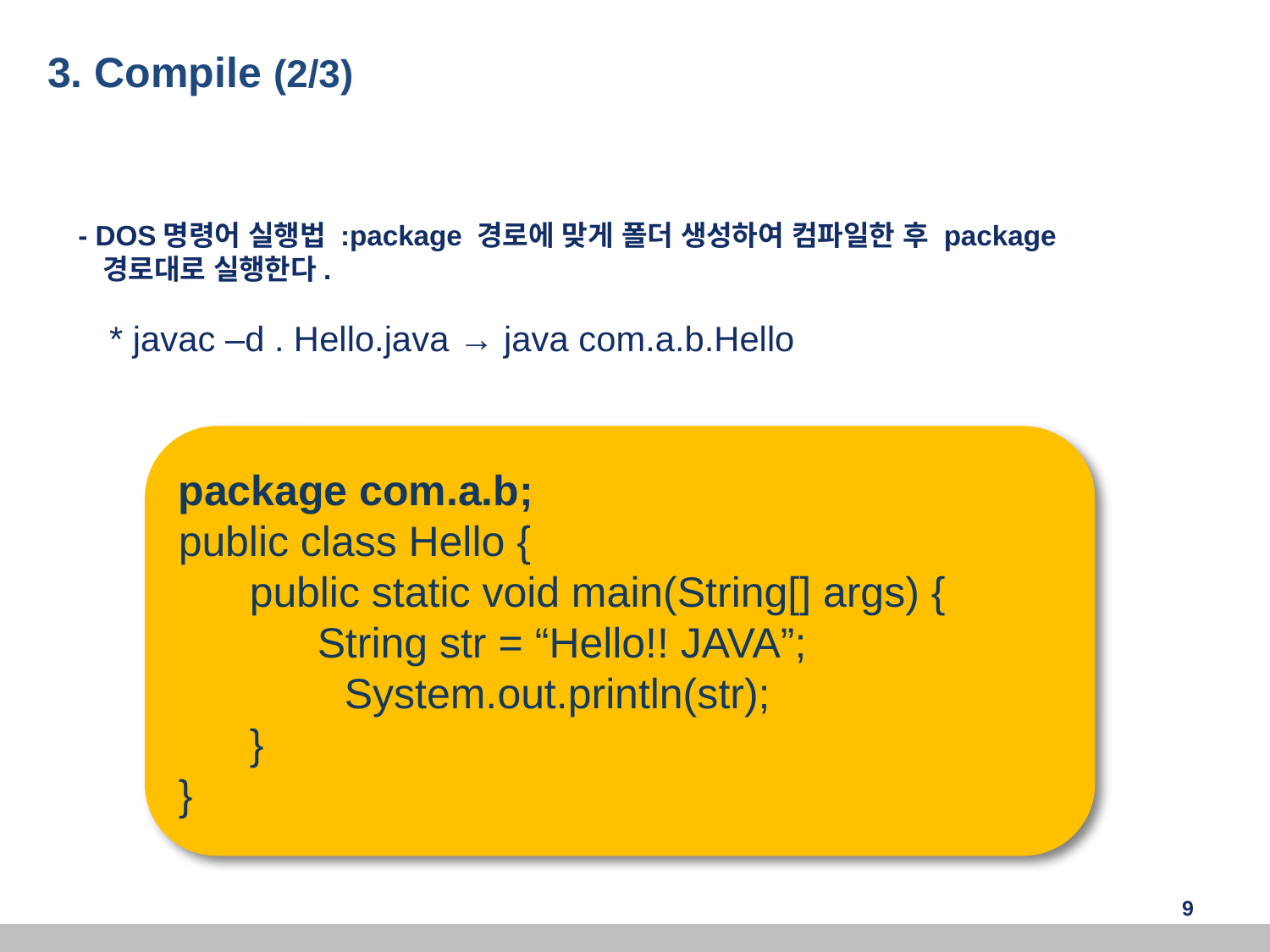

3. Compile (2/3)

   - DOS명령어 실행법 :package 경로에 맞게 폴더 생성하여 컴파일한 후 package 경로대로 실행한다.

	 * javac –d . Hello.java → java com.a.b.Hello
package com.a.b;
public class Hello {
      public static void main(String[] args) {
	 String str = “Hello!! JAVA”;
              System.out.println(str);
      }
}
9